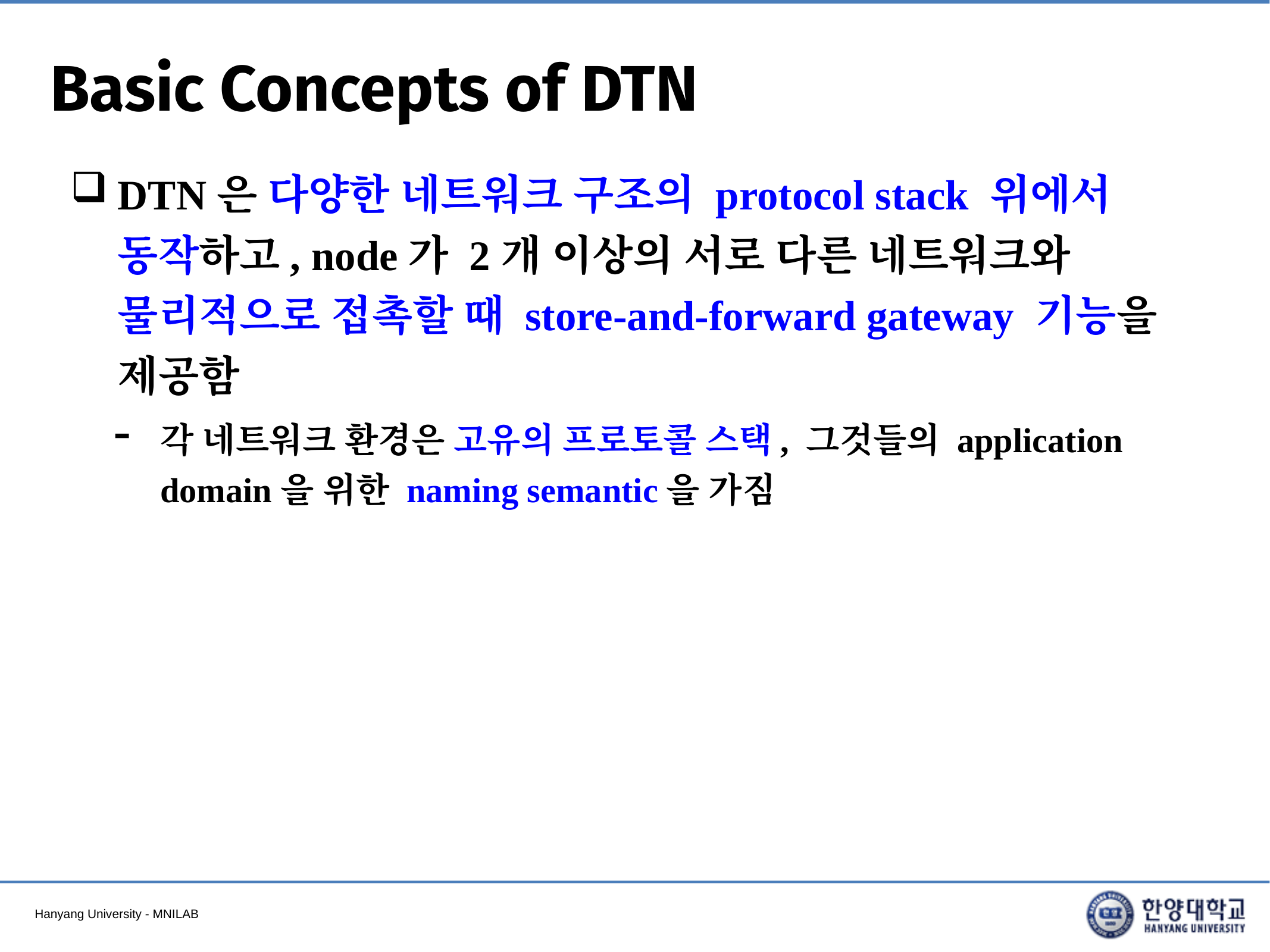

# Basic Concepts of DTN
DTN은 다양한 네트워크 구조의 protocol stack 위에서 동작하고, node가 2개 이상의 서로 다른 네트워크와 물리적으로 접촉할 때 store-and-forward gateway 기능을 제공함
각 네트워크 환경은 고유의 프로토콜 스택, 그것들의 application domain을 위한 naming semantic을 가짐